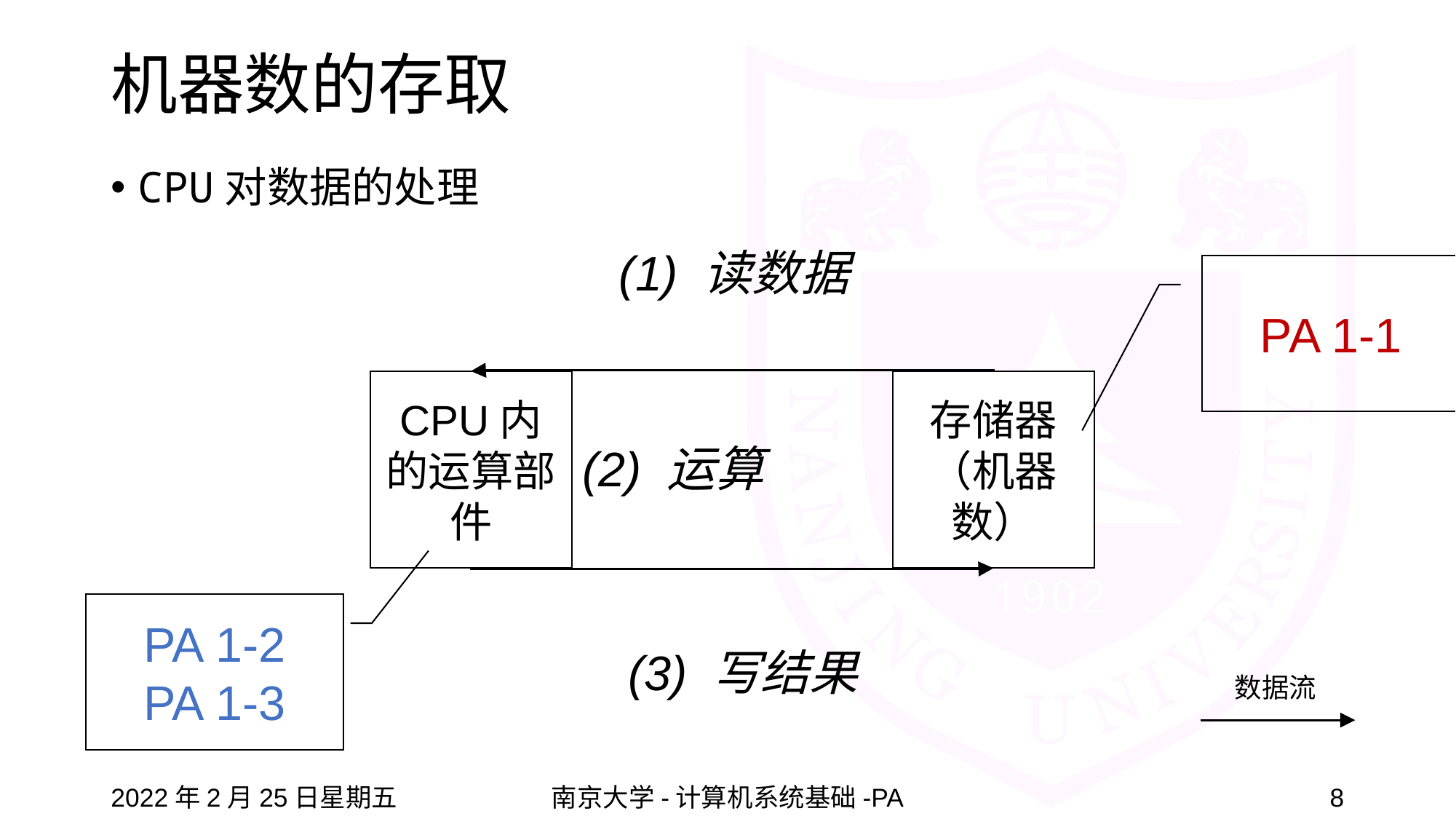

# 机器数的存取
CPU对数据的处理
(1) 读数据
PA 1-1
CPU内的运算部件
存储器
（机器数）
(2) 运算
PA 1-2
PA 1-3
(3) 写结果
数据流
2022年2月25日星期五
南京大学-计算机系统基础-PA
8